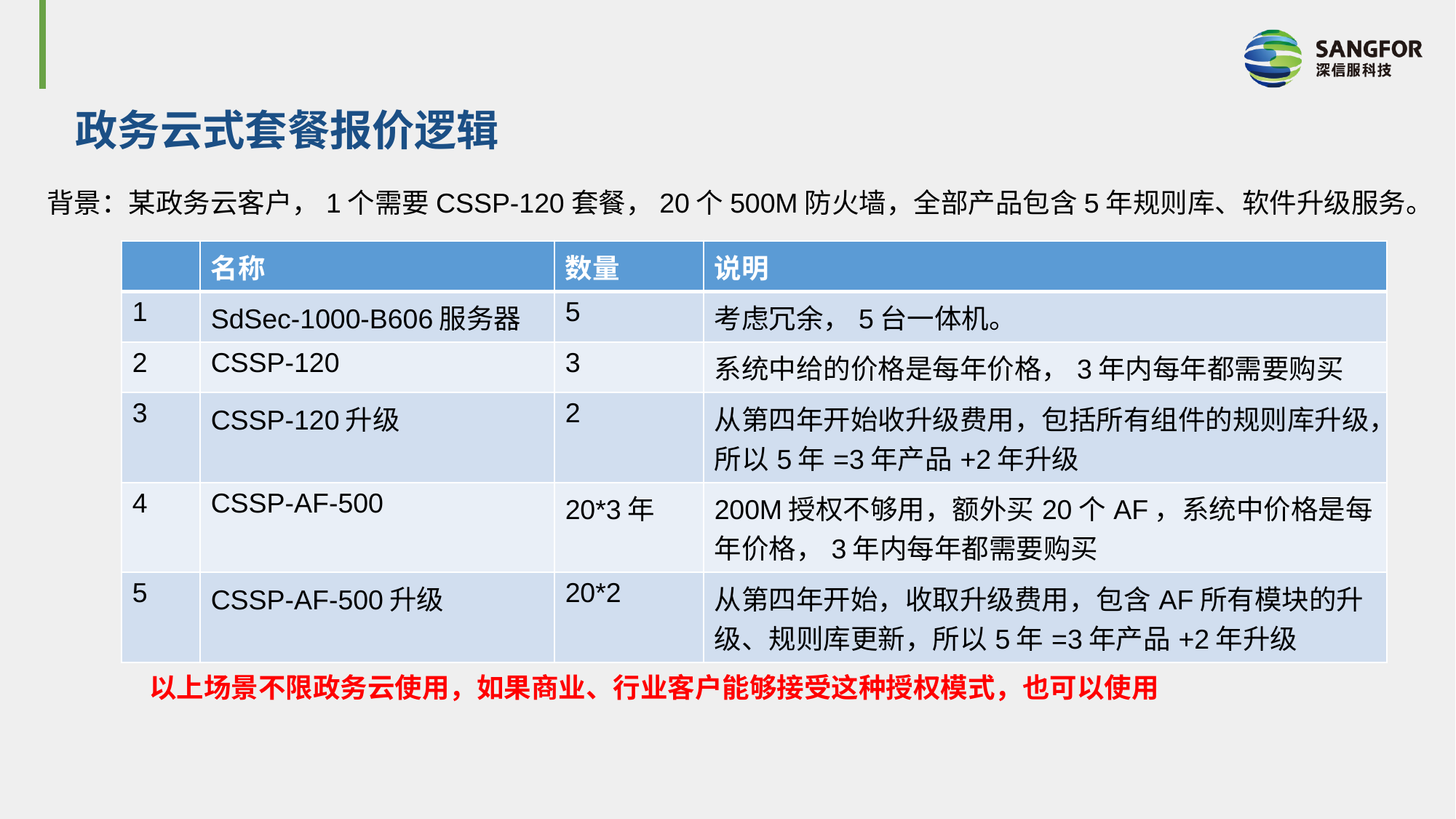

# 政务云式套餐报价逻辑
背景：某政务云客户，1个需要CSSP-120套餐，20个500M防火墙，全部产品包含5年规则库、软件升级服务。
|  | 名称 | 数量 | 说明 |
| --- | --- | --- | --- |
| 1 | SdSec-1000-B606服务器 | 5 | 考虑冗余，5台一体机。 |
| 2 | CSSP-120 | 3 | 系统中给的价格是每年价格，3年内每年都需要购买 |
| 3 | CSSP-120升级 | 2 | 从第四年开始收升级费用，包括所有组件的规则库升级，所以5年=3年产品+2年升级 |
| 4 | CSSP-AF-500 | 20\*3年 | 200M授权不够用，额外买20个AF，系统中价格是每年价格，3年内每年都需要购买 |
| 5 | CSSP-AF-500升级 | 20\*2 | 从第四年开始，收取升级费用，包含AF所有模块的升级、规则库更新，所以5年=3年产品+2年升级 |
以上场景不限政务云使用，如果商业、行业客户能够接受这种授权模式，也可以使用